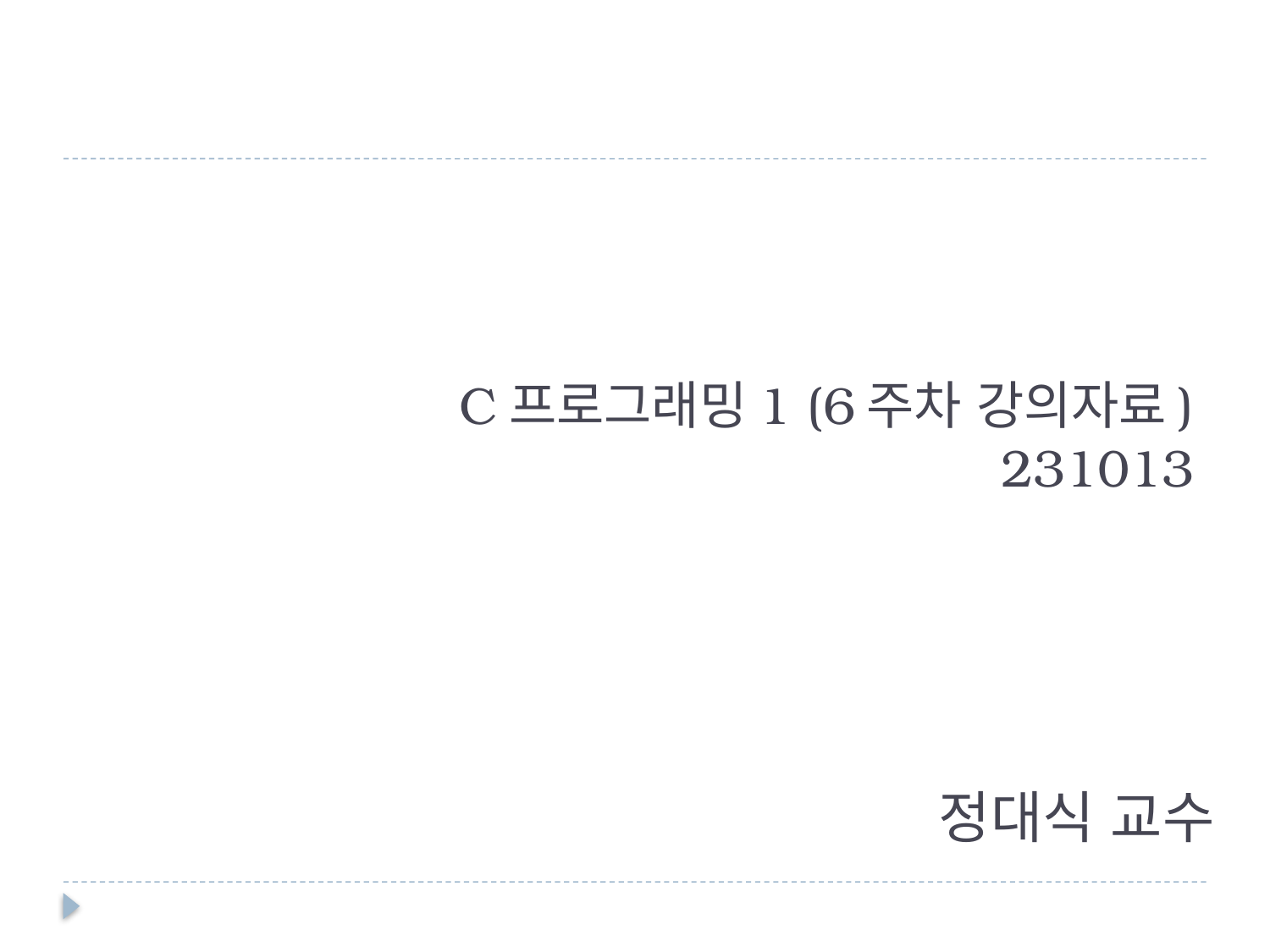

# C프로그래밍1 (6주차 강의자료) 231013
정대식 교수